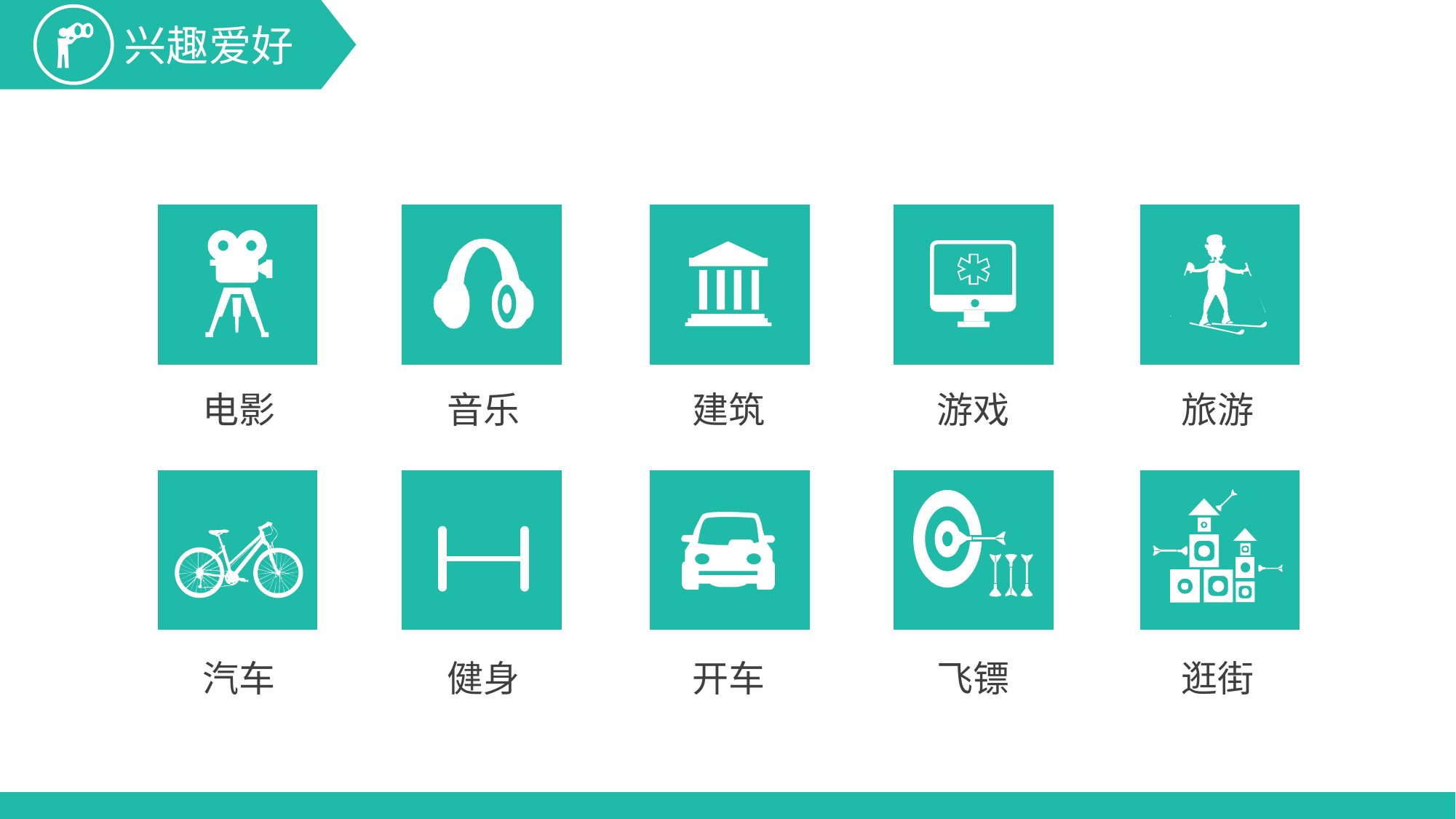

电影

音乐

建筑

游戏

旅游

汽车

健身

开车

飞镖

逛街